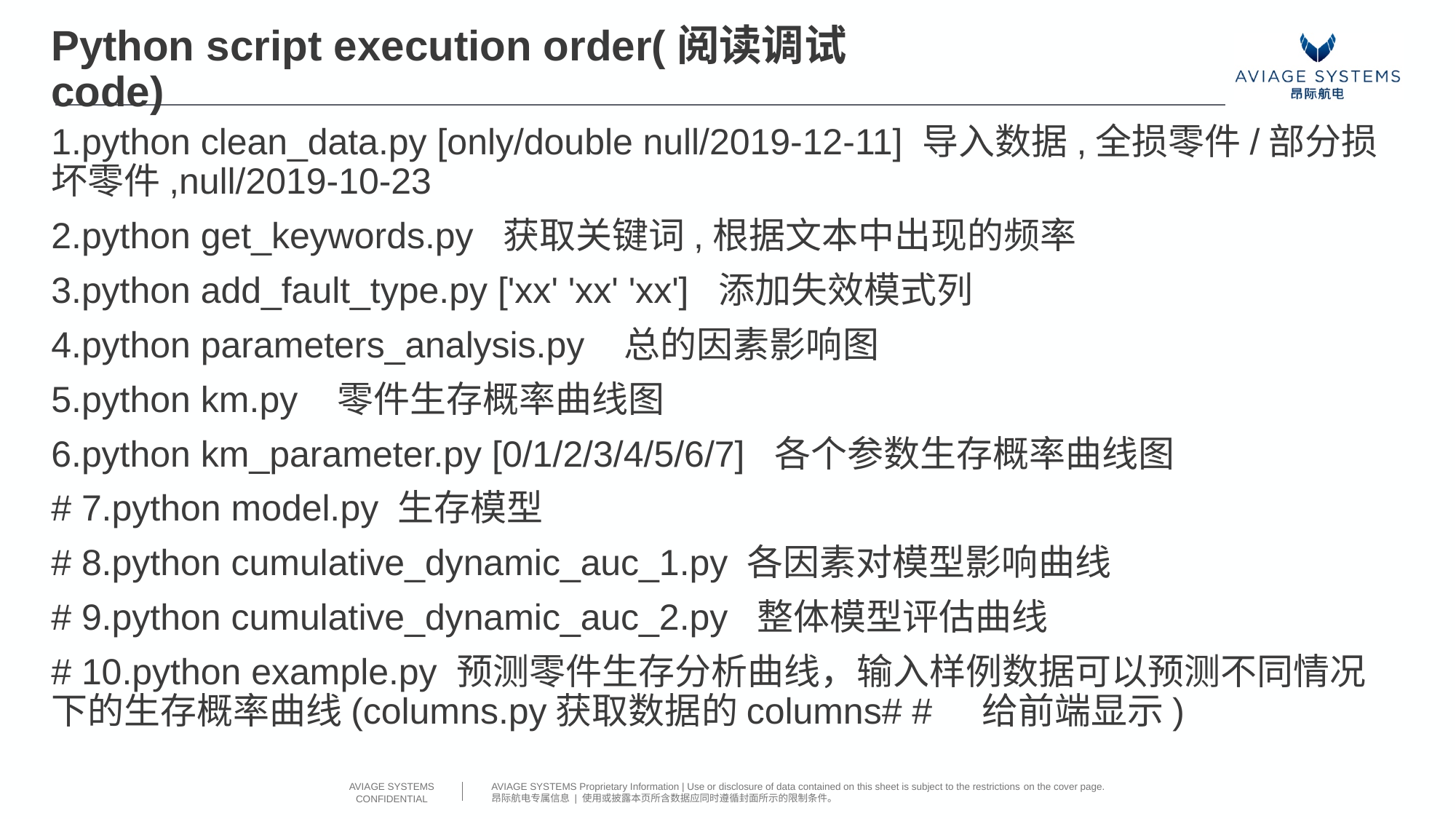

# Python script execution order(阅读调试code)
1.python clean_data.py [only/double null/2019-12-11] 导入数据,全损零件/部分损坏零件,null/2019-10-23
2.python get_keywords.py  获取关键词,根据文本中出现的频率
3.python add_fault_type.py ['xx' 'xx' 'xx']  添加失效模式列
4.python parameters_analysis.py   总的因素影响图
5.python km.py   零件生存概率曲线图
6.python km_parameter.py [0/1/2/3/4/5/6/7]  各个参数生存概率曲线图
# 7.python model.py 生存模型
# 8.python cumulative_dynamic_auc_1.py 各因素对模型影响曲线
# 9.python cumulative_dynamic_auc_2.py  整体模型评估曲线
# 10.python example.py 预测零件生存分析曲线，输入样例数据可以预测不同情况下的生存概率曲线(columns.py获取数据的columns# #    给前端显示)